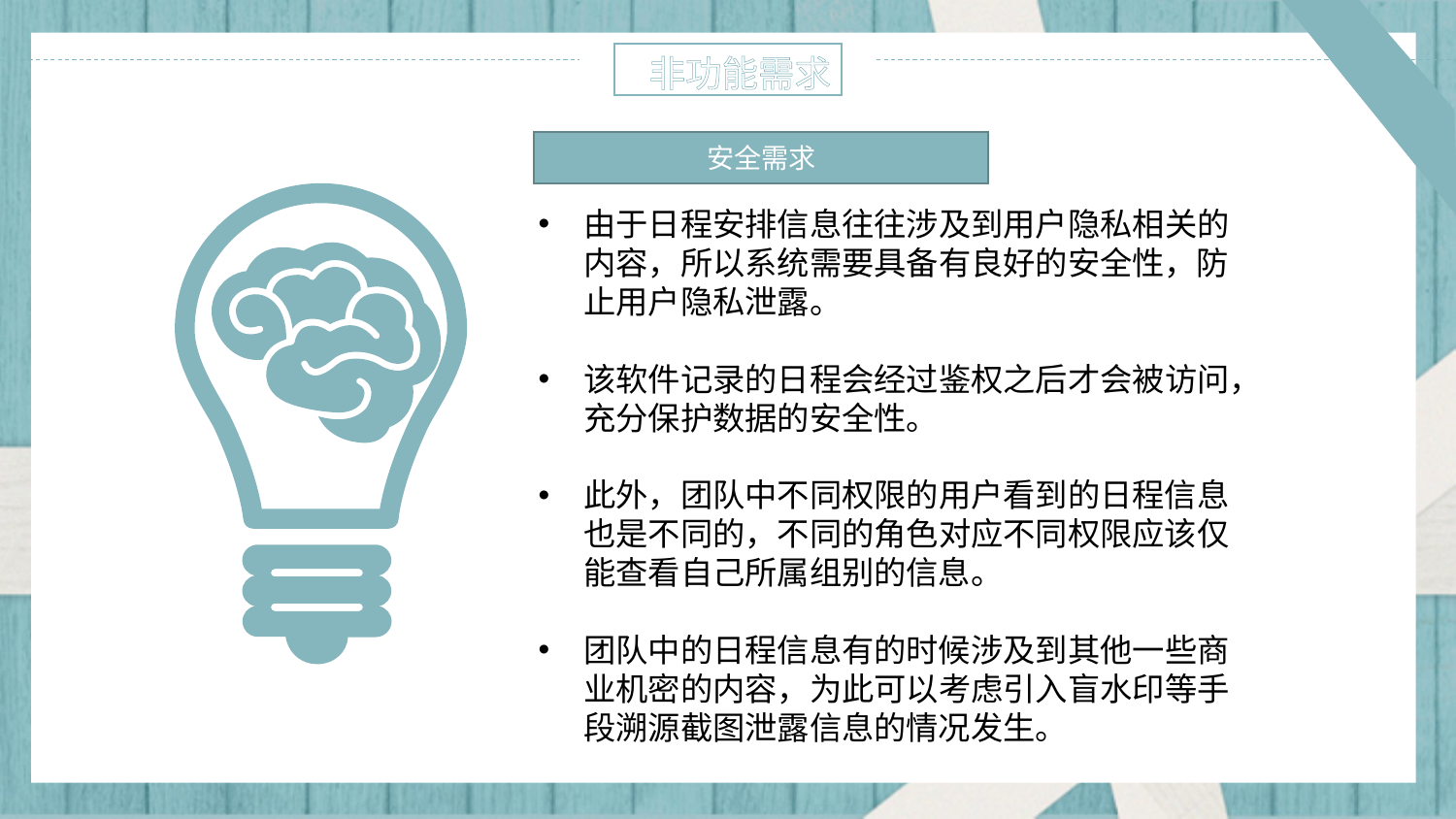

非功能需求
安全需求

由于日程安排信息往往涉及到用户隐私相关的内容，所以系统需要具备有良好的安全性，防止用户隐私泄露。

该软件记录的日程会经过鉴权之后才会被访问，充分保护数据的安全性。

此外，团队中不同权限的用户看到的日程信息也是不同的，不同的角色对应不同权限应该仅能查看自己所属组别的信息。

团队中的日程信息有的时候涉及到其他一些商业机密的内容，为此可以考虑引入盲水印等手段溯源截图泄露信息的情况发生。